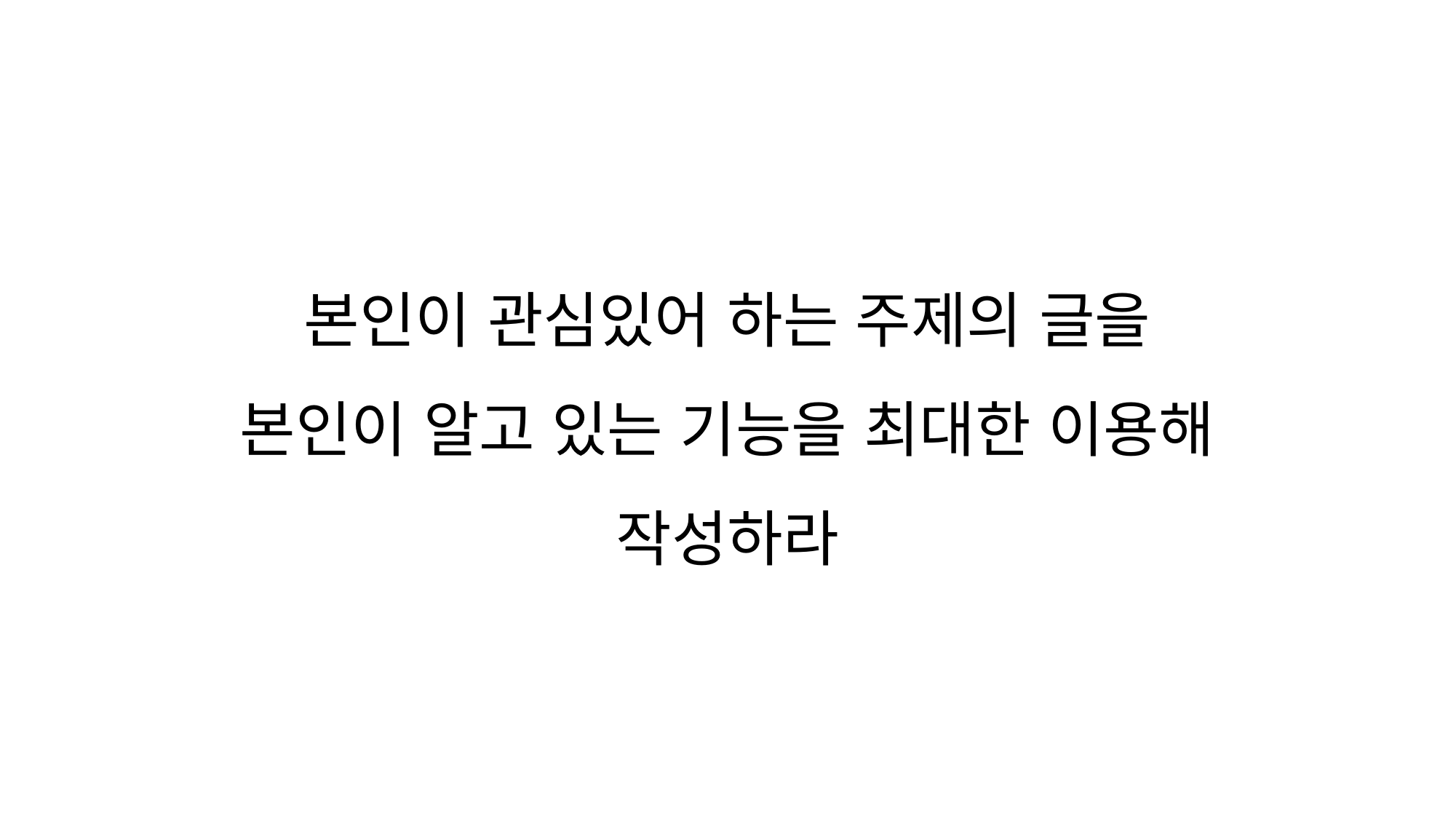

본인이 관심있어 하는 주제의 글을
본인이 알고 있는 기능을 최대한 이용해
작성하라